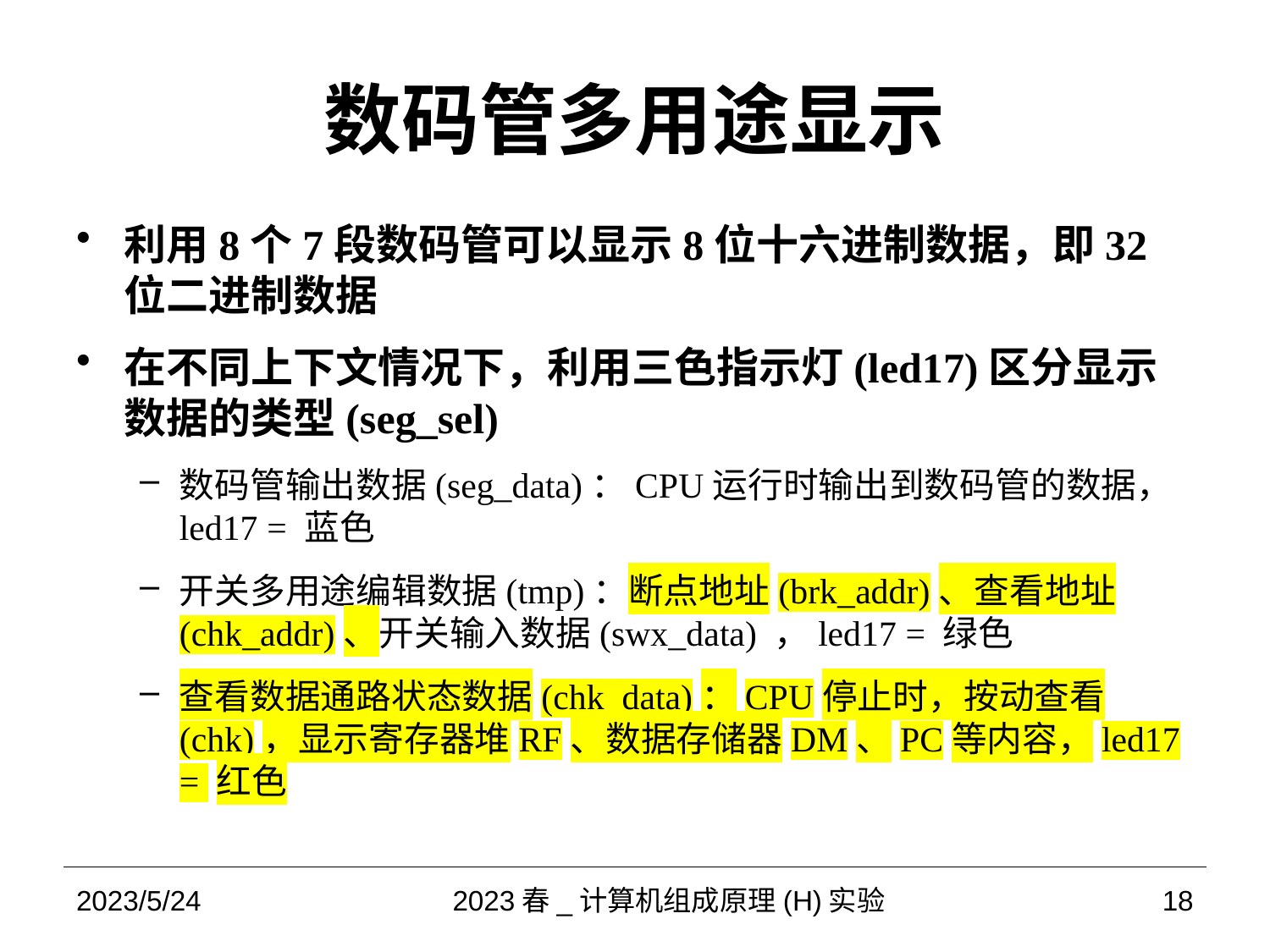

# 数码管多用途显示
利用8个7段数码管可以显示8位十六进制数据，即32位二进制数据
在不同上下文情况下，利用三色指示灯(led17)区分显示数据的类型(seg_sel)
数码管输出数据(seg_data)：CPU运行时输出到数码管的数据，led17 = 蓝色
开关多用途编辑数据(tmp)：断点地址(brk_addr)、查看地址(chk_addr)、开关输入数据(swx_data) ，led17 = 绿色
查看数据通路状态数据(chk_data)：CPU停止时，按动查看(chk)，显示寄存器堆RF、数据存储器DM、PC等内容，led17 = 红色
2023/5/24
2023春_计算机组成原理(H)实验
18